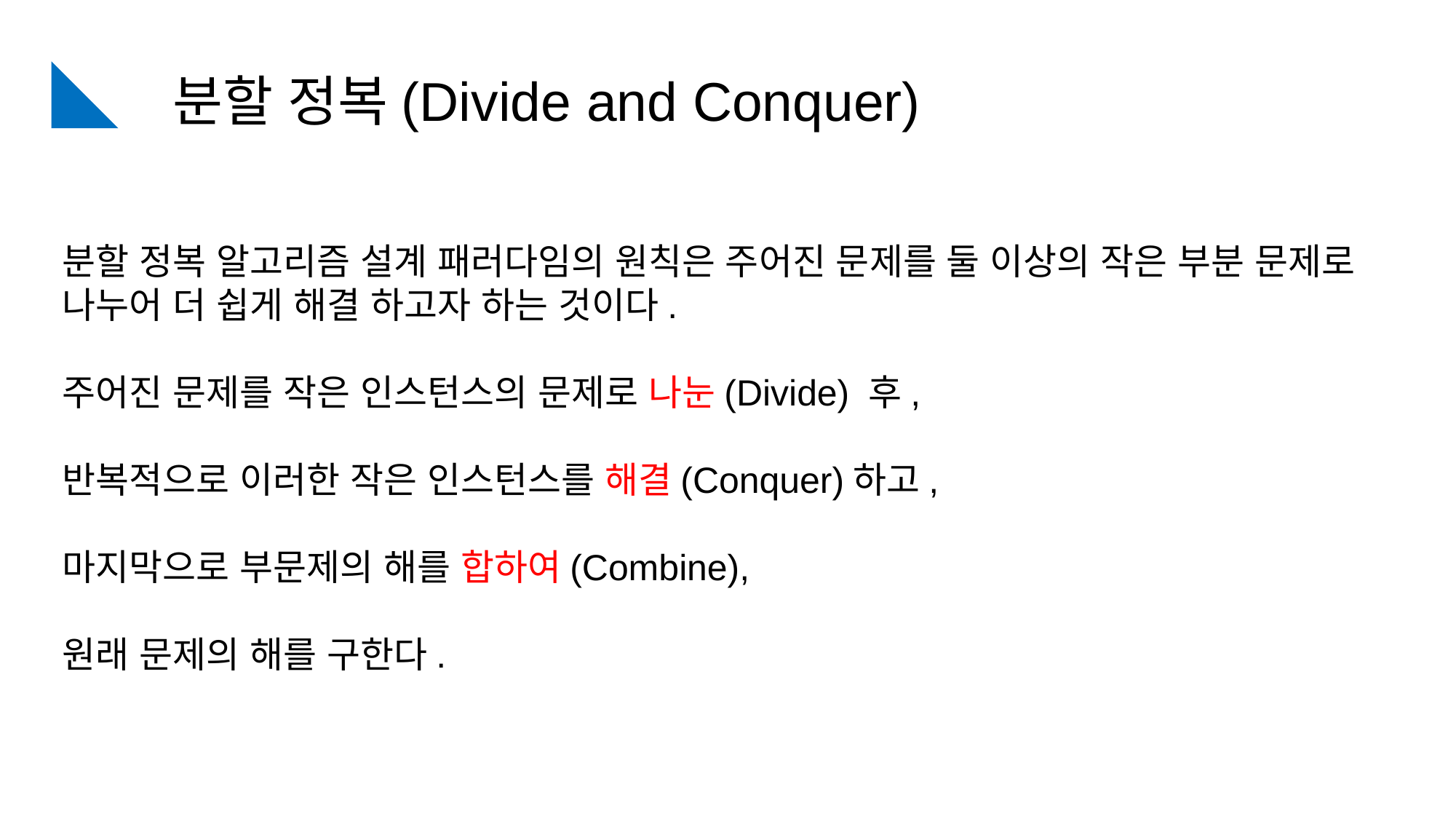

분할 정복(Divide and Conquer)
분할 정복 알고리즘 설계 패러다임의 원칙은 주어진 문제를 둘 이상의 작은 부분 문제로 나누어 더 쉽게 해결 하고자 하는 것이다.

주어진 문제를 작은 인스턴스의 문제로 나눈(Divide) 후,

반복적으로 이러한 작은 인스턴스를 해결(Conquer)하고,

마지막으로 부문제의 해를 합하여(Combine),

원래 문제의 해를 구한다.